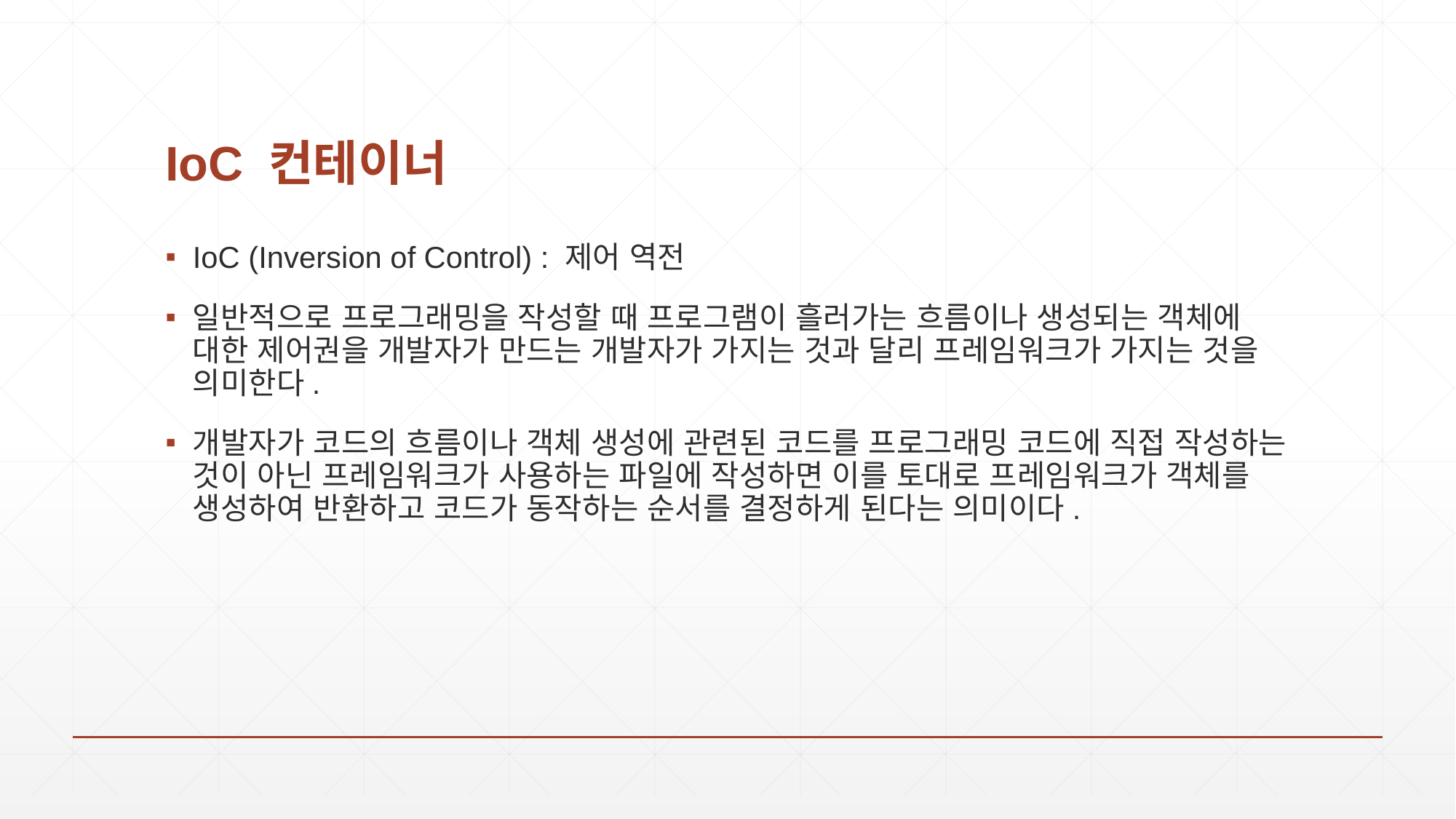

# IoC 컨테이너
IoC (Inversion of Control) : 제어 역전
일반적으로 프로그래밍을 작성할 때 프로그램이 흘러가는 흐름이나 생성되는 객체에 대한 제어권을 개발자가 만드는 개발자가 가지는 것과 달리 프레임워크가 가지는 것을 의미한다.
개발자가 코드의 흐름이나 객체 생성에 관련된 코드를 프로그래밍 코드에 직접 작성하는 것이 아닌 프레임워크가 사용하는 파일에 작성하면 이를 토대로 프레임워크가 객체를 생성하여 반환하고 코드가 동작하는 순서를 결정하게 된다는 의미이다.